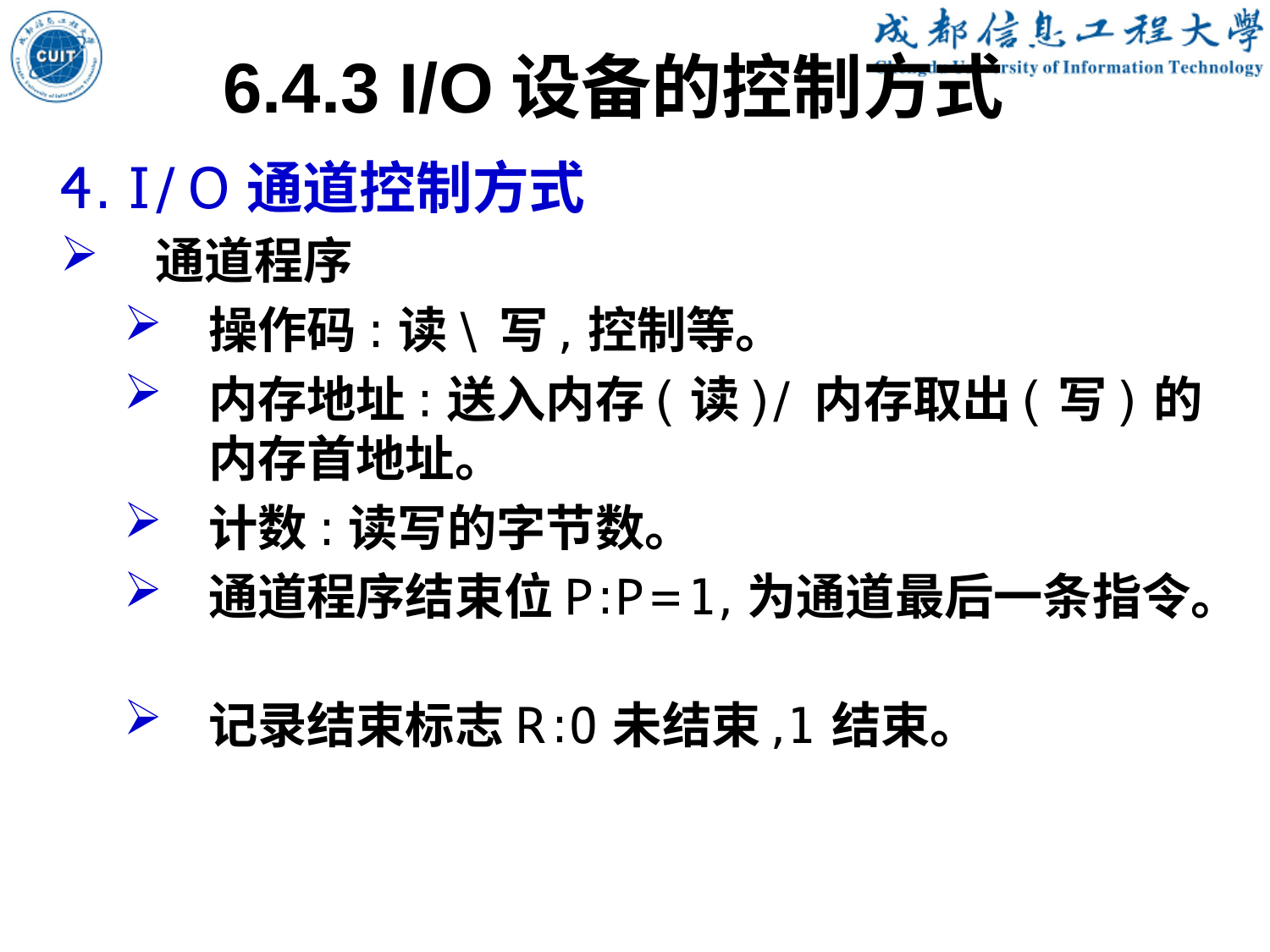

6.4.3 I/O设备的控制方式
4. I/O通道控制方式
通道程序
操作码:读\写,控制等。
内存地址:送入内存(读)/内存取出(写)的内存首地址。
计数:读写的字节数。
通道程序结束位P:P=1,为通道最后一条指令。
记录结束标志R:0未结束,1结束。